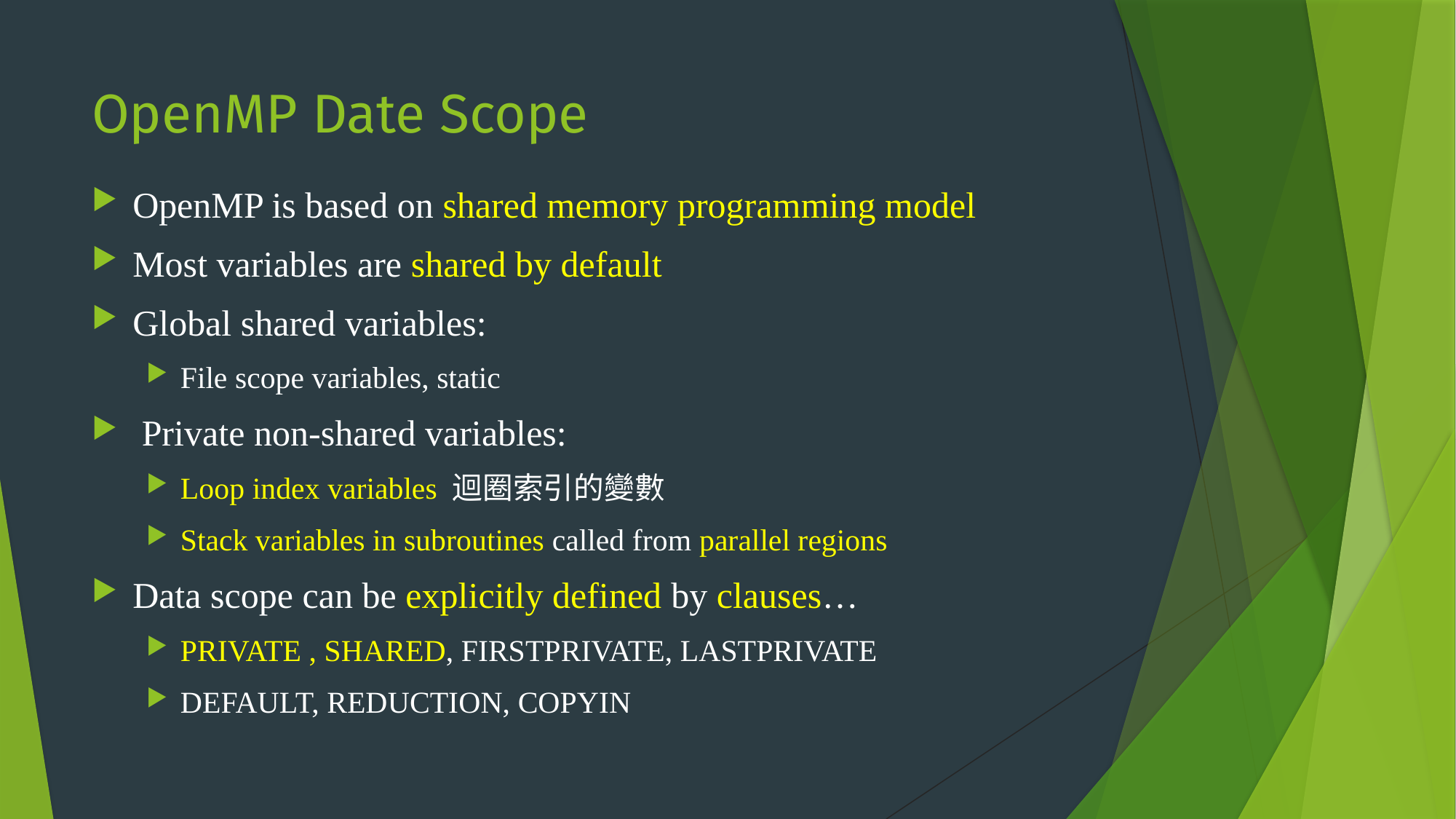

# OpenMP Date Scope
OpenMP is based on shared memory programming model
Most variables are shared by default
Global shared variables:
File scope variables, static
 Private non-shared variables:
Loop index variables 迴圈索引的變數
Stack variables in subroutines called from parallel regions
Data scope can be explicitly defined by clauses…
PRIVATE , SHARED, FIRSTPRIVATE, LASTPRIVATE
DEFAULT, REDUCTION, COPYIN